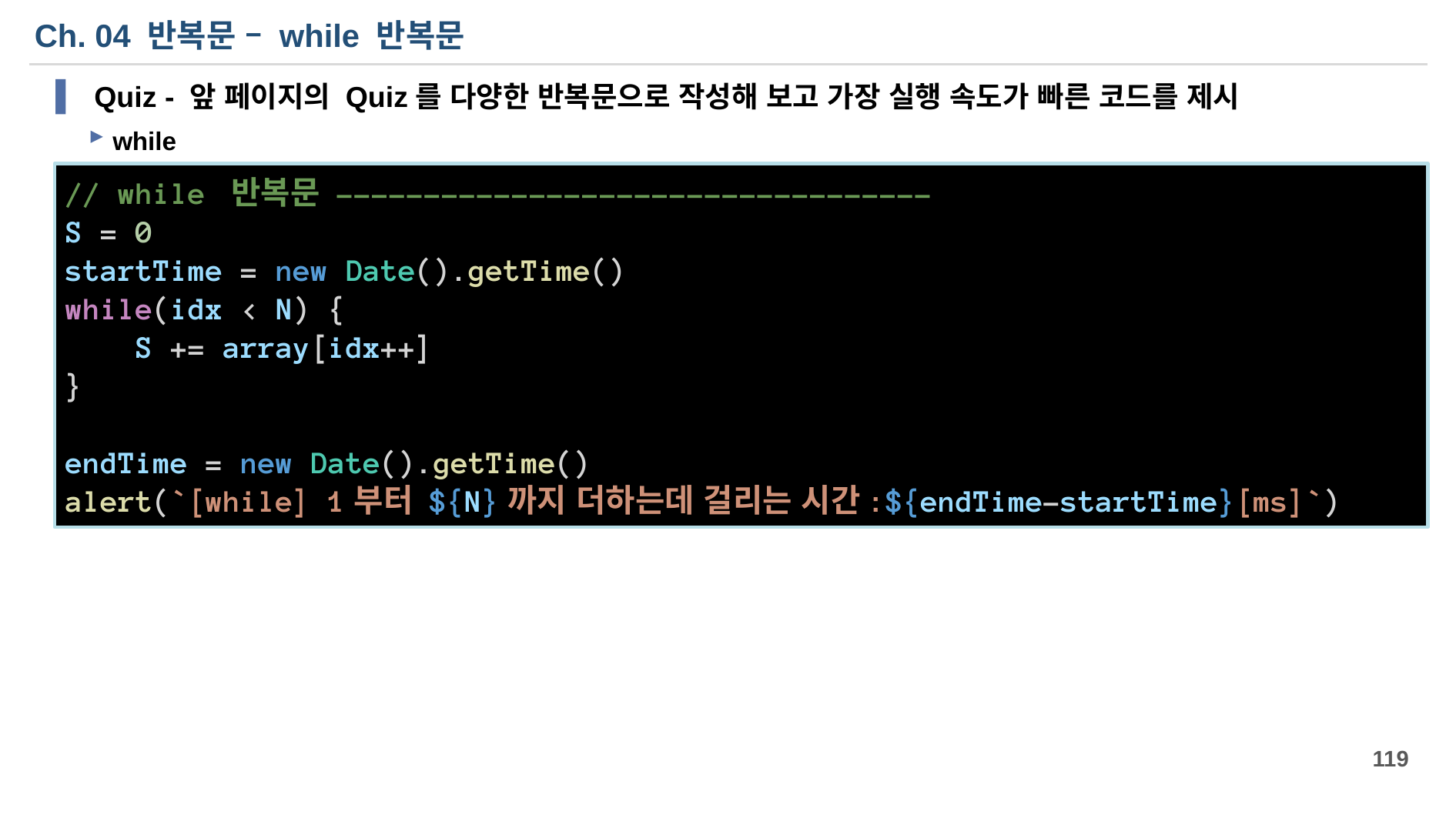

# Ch. 04 반복문 – while 반복문
 Quiz - 앞 페이지의 Quiz를 다양한 반복문으로 작성해 보고 가장 실행 속도가 빠른 코드를 제시
while

// while 반복문 ----------------------------------
S = 0
startTime = new Date().getTime()
while(idx < N) {
    S += array[idx++]
}
endTime = new Date().getTime()
alert(`[while] 1부터 ${N}까지 더하는데 걸리는 시간:${endTime-startTime}[ms]`)
119